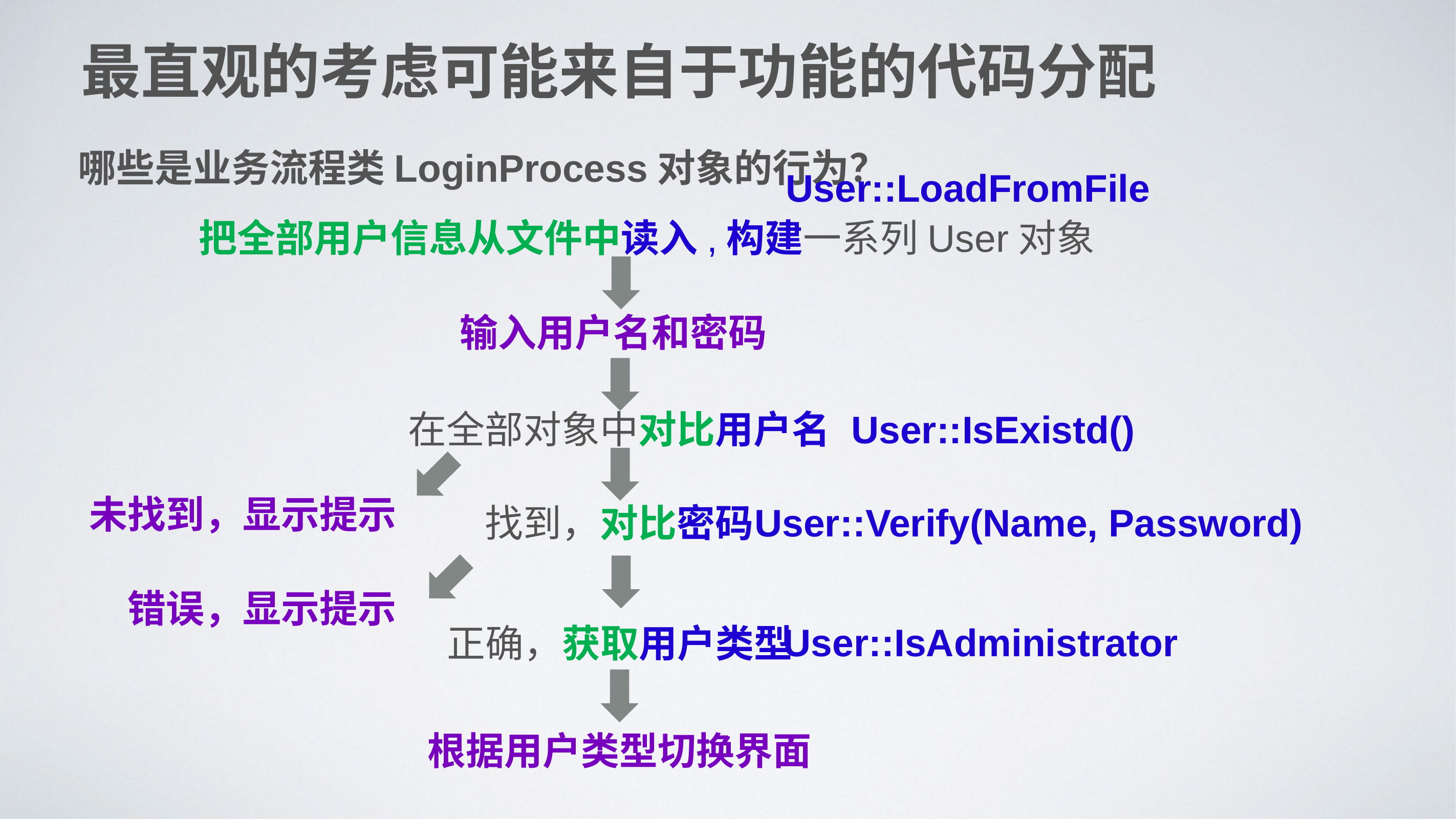

最直观的考虑可能来自于功能的代码分配
哪些是业务流程类LoginProcess对象的行为？
User::LoadFromFile
把全部用户信息从文件中读入,构建一系列User对象

输入用户名和密码

在全部对象中对比用户名
User::IsExistd()

未找到，显示提示
User::Verify(Name, Password)
找到，对比密码

错误，显示提示
User::IsAdministrator
正确，获取用户类型

根据用户类型切换界面